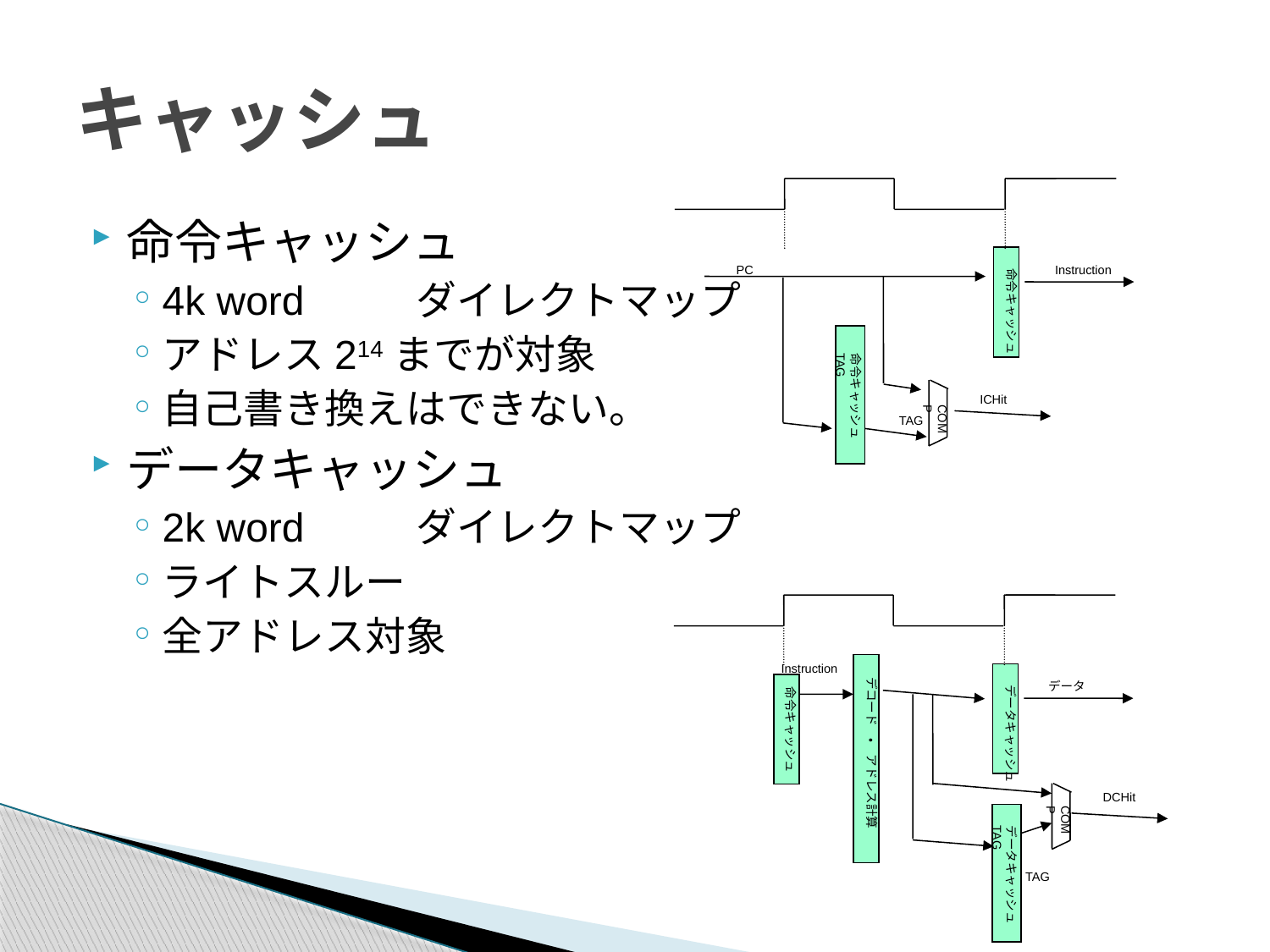

# キャッシュ

命令キャッシュ
4k word	ダイレクトマップ
アドレス214までが対象
自己書き換えはできない。
データキャッシュ
2k word	ダイレクトマップ
ライトスルー
全アドレス対象

命令キャッシュ
PC
Instruction

命令キャッシュTAG

ICHit

COMP
TAG

Instruction

データキャッシュ
デコード　・　アドレス計算
データ
命令キャッシュ

DCHit

COMP

データキャッシュTAG

TAG